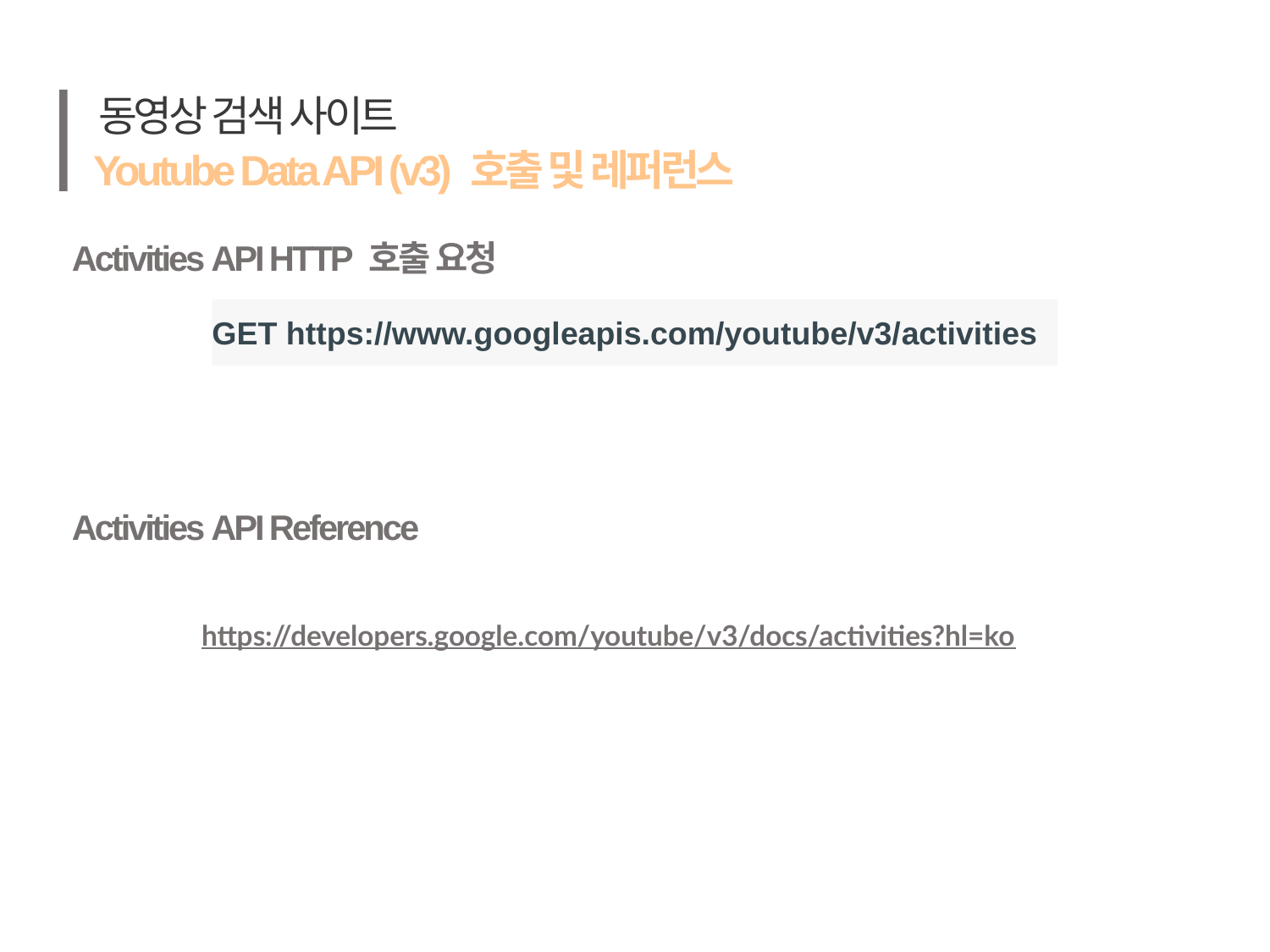

동영상 검색 사이트

Youtube Data API (v3) 호출 및 레퍼런스
Activities API HTTP 호출 요청
GET https://www.googleapis.com/youtube/v3/activities

Activities API Reference
https://developers.google.com/youtube/v3/docs/activities?hl=ko